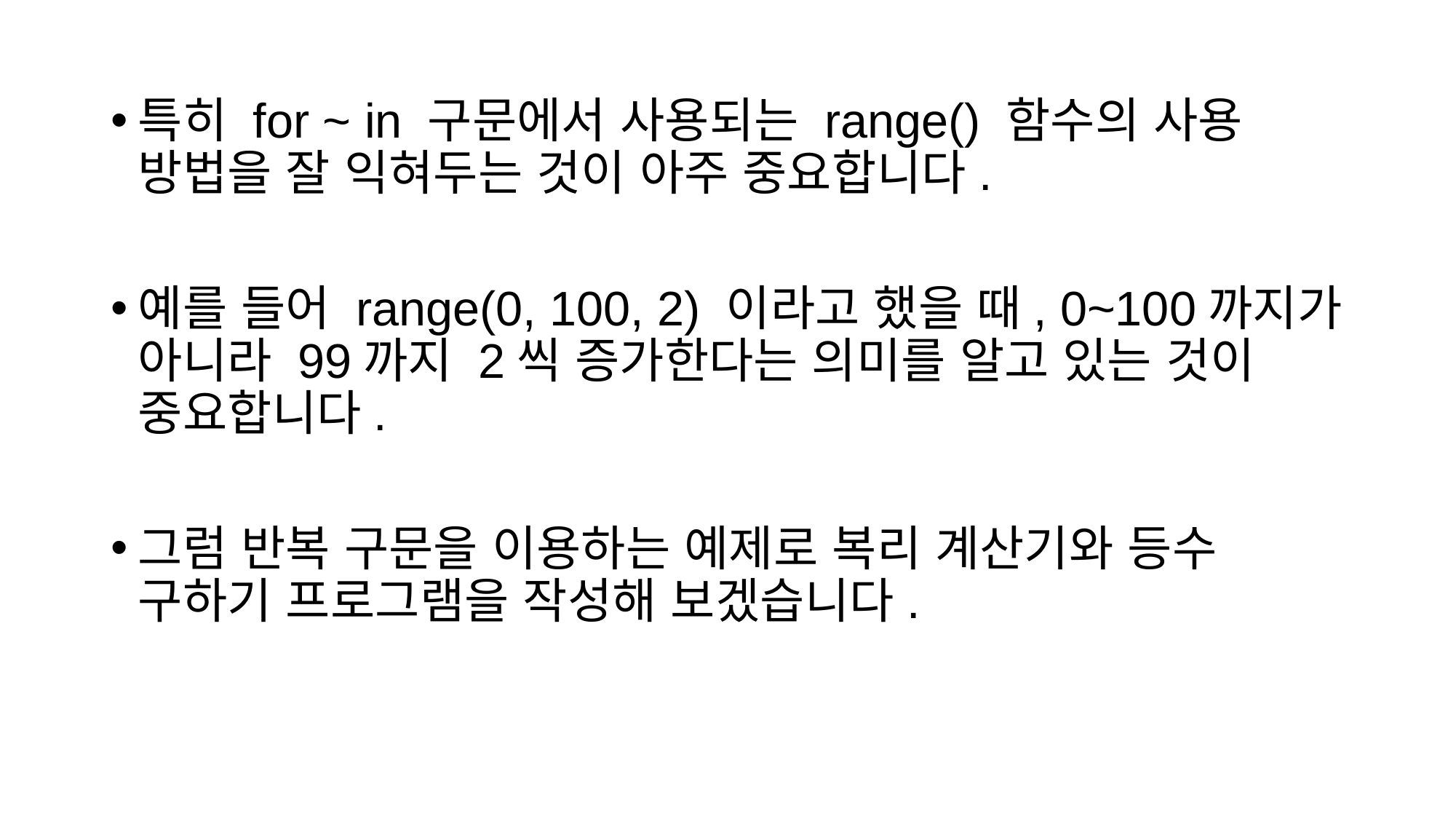

특히 for ~ in 구문에서 사용되는 range() 함수의 사용 방법을 잘 익혀두는 것이 아주 중요합니다.

예를 들어 range(0, 100, 2) 이라고 했을 때, 0~100까지가 아니라 99까지 2씩 증가한다는 의미를 알고 있는 것이 중요합니다.

그럼 반복 구문을 이용하는 예제로 복리 계산기와 등수 구하기 프로그램을 작성해 보겠습니다.